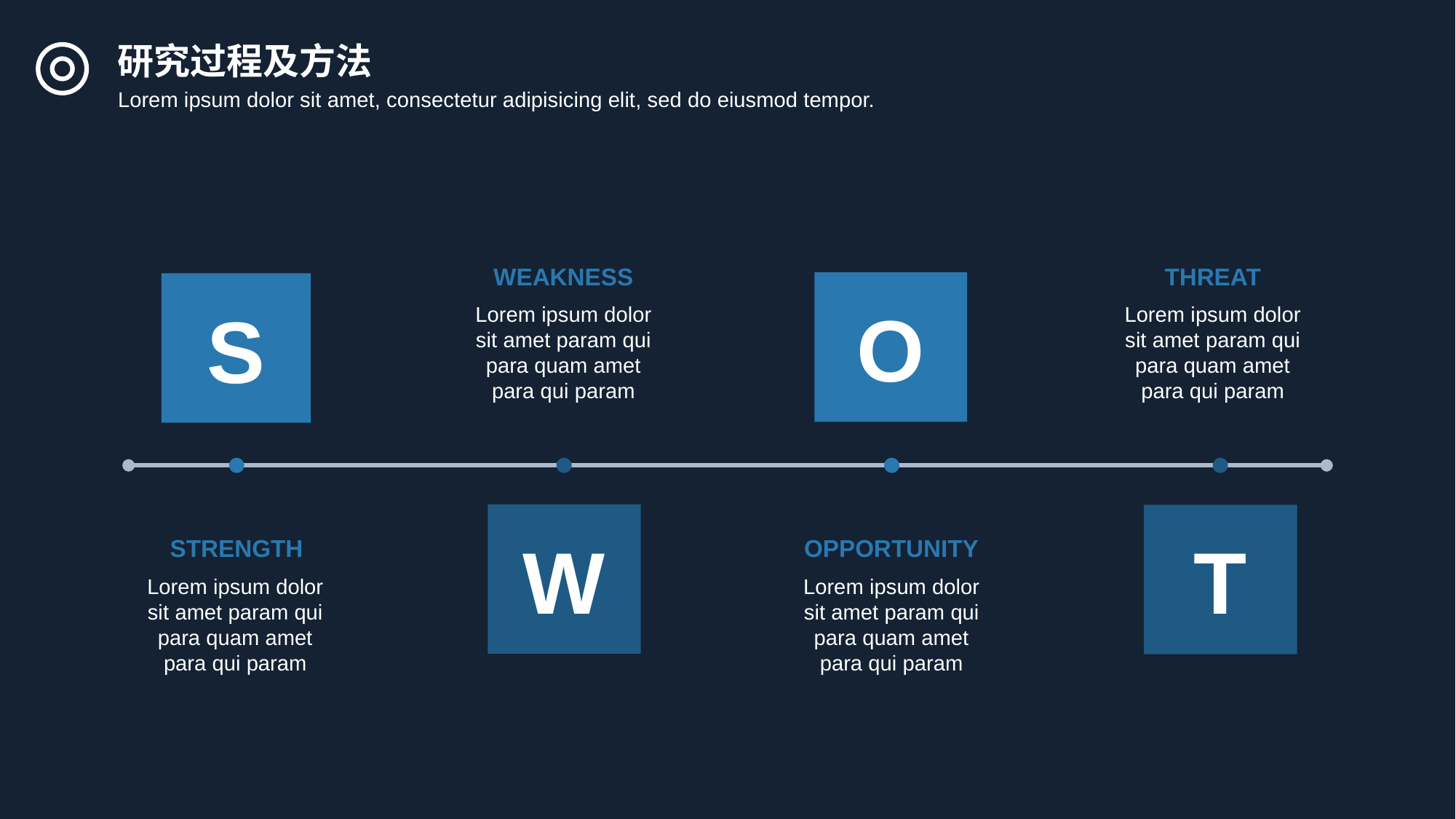

研究过程及方法

Lorem ipsum dolor sit amet, consectetur adipisicing elit, sed do eiusmod tempor.
WEAKNESS
THREAT
O
S
Lorem ipsum dolor sit amet param qui para quam amet para qui param
Lorem ipsum dolor sit amet param qui para quam amet para qui param

W
T
STRENGTH
OPPORTUNITY
Lorem ipsum dolor sit amet param qui para quam amet para qui param
Lorem ipsum dolor sit amet param qui para quam amet para qui param